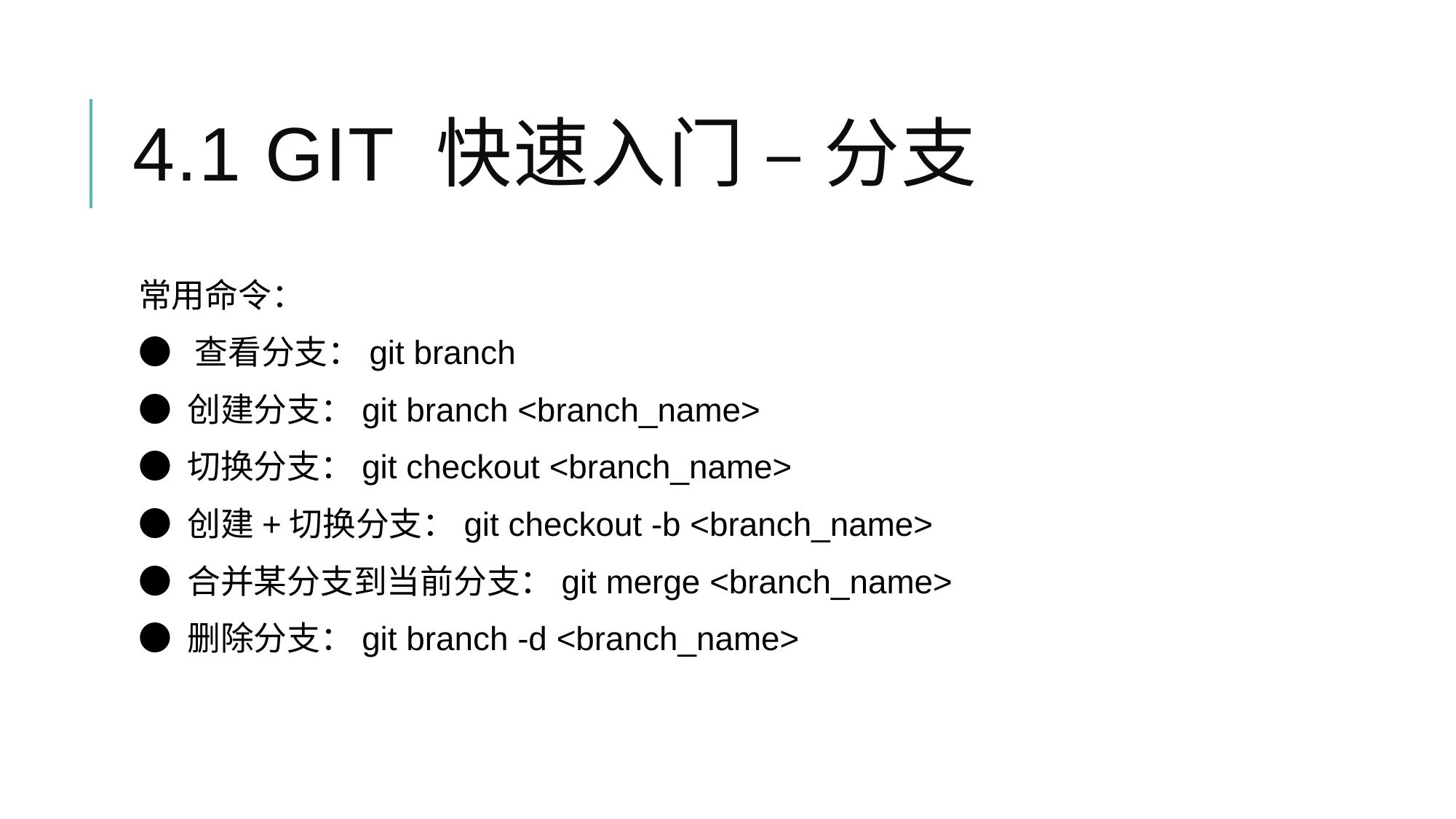

# 4.1 Git 快速入门 – 分支
常用命令：
●  查看分支：git branch
● 创建分支：git branch <branch_name>
● 切换分支：git checkout <branch_name>
● 创建+切换分支：git checkout -b <branch_name>
● 合并某分支到当前分支：git merge <branch_name>
● 删除分支：git branch -d <branch_name>